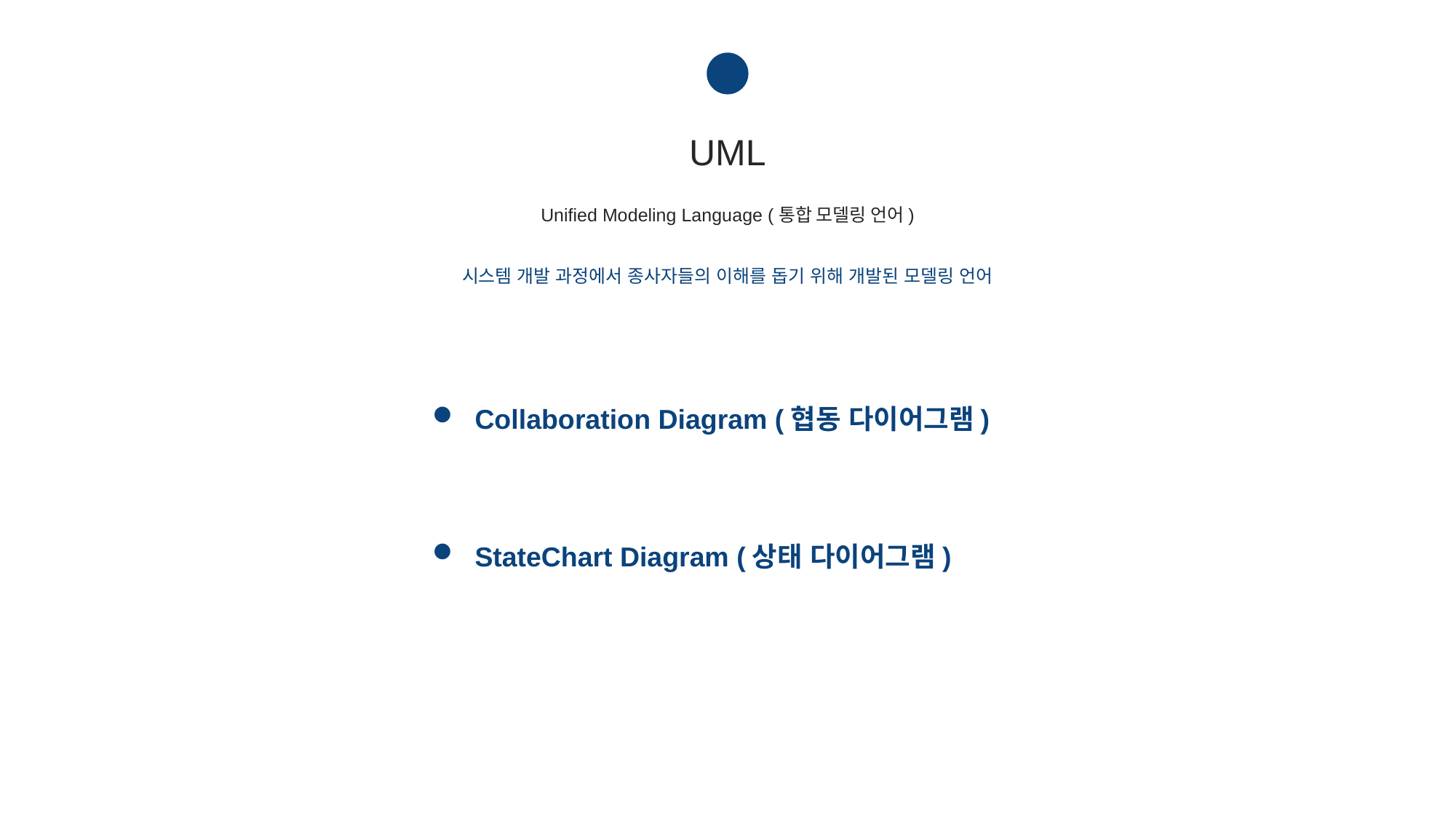

1
UML
Unified Modeling Language (통합 모델링 언어)

시스템 개발 과정에서 종사자들의 이해를 돕기 위해 개발된 모델링 언어
  Collaboration Diagram (협동 다이어그램)

  StateChart Diagram (상태 다이어그램)